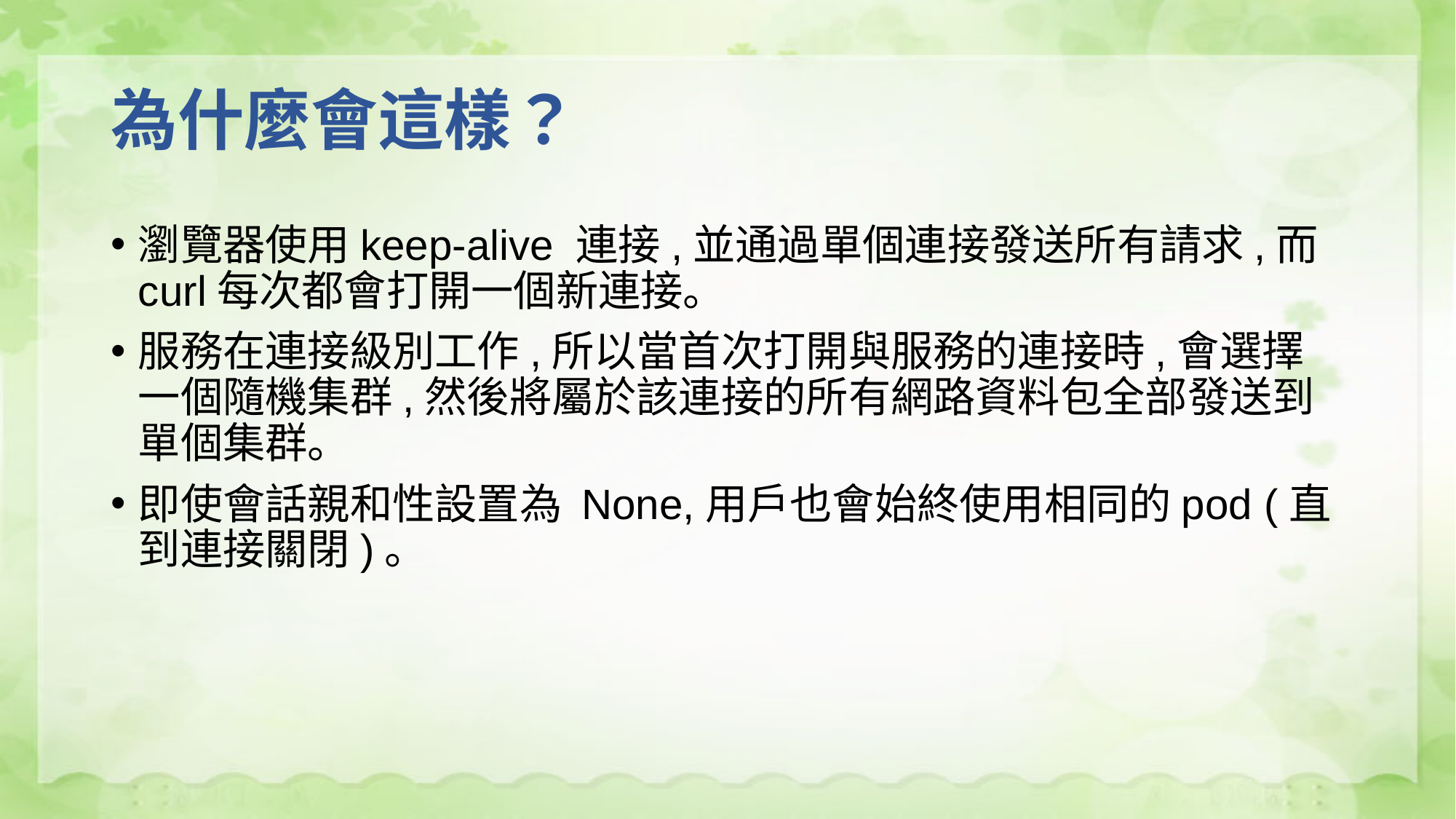

# 為什麼會這樣？
瀏覽器使用keep-alive 連接,並通過單個連接發送所有請求,而 curl每次都會打開一個新連接。
服務在連接級別工作,所以當首次打開與服務的連接時,會選擇一個隨機集群,然後將屬於該連接的所有網路資料包全部發送到單個集群。
即使會話親和性設置為 None,用戶也會始終使用相同的pod (直到連接關閉)。